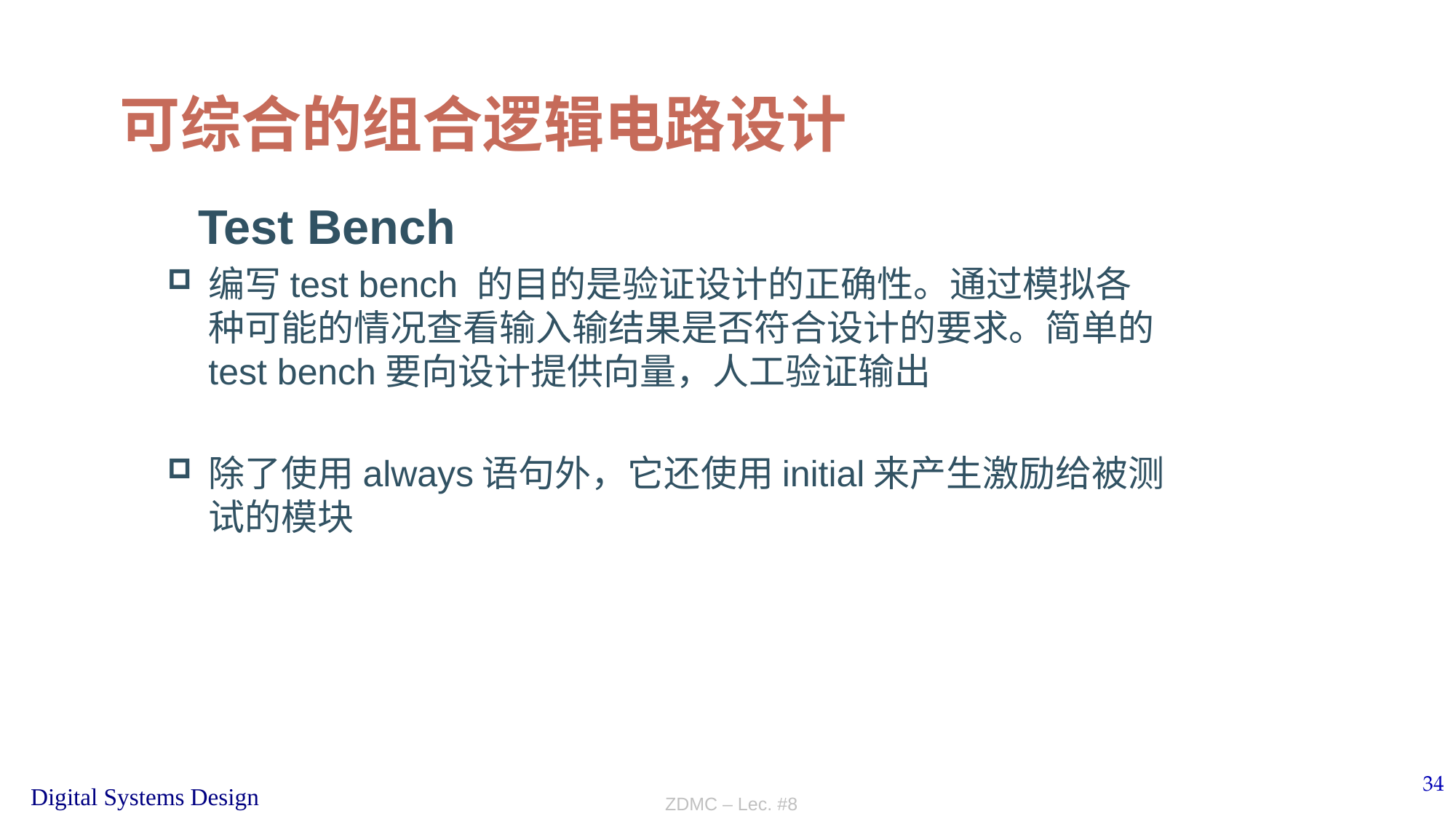

# 可综合的组合逻辑电路设计
   Test Bench
编写test bench 的目的是验证设计的正确性。通过模拟各种可能的情况查看输入输结果是否符合设计的要求。简单的test bench要向设计提供向量，人工验证输出

除了使用always语句外，它还使用initial来产生激励给被测试的模块
ZDMC – Lec. #8
34